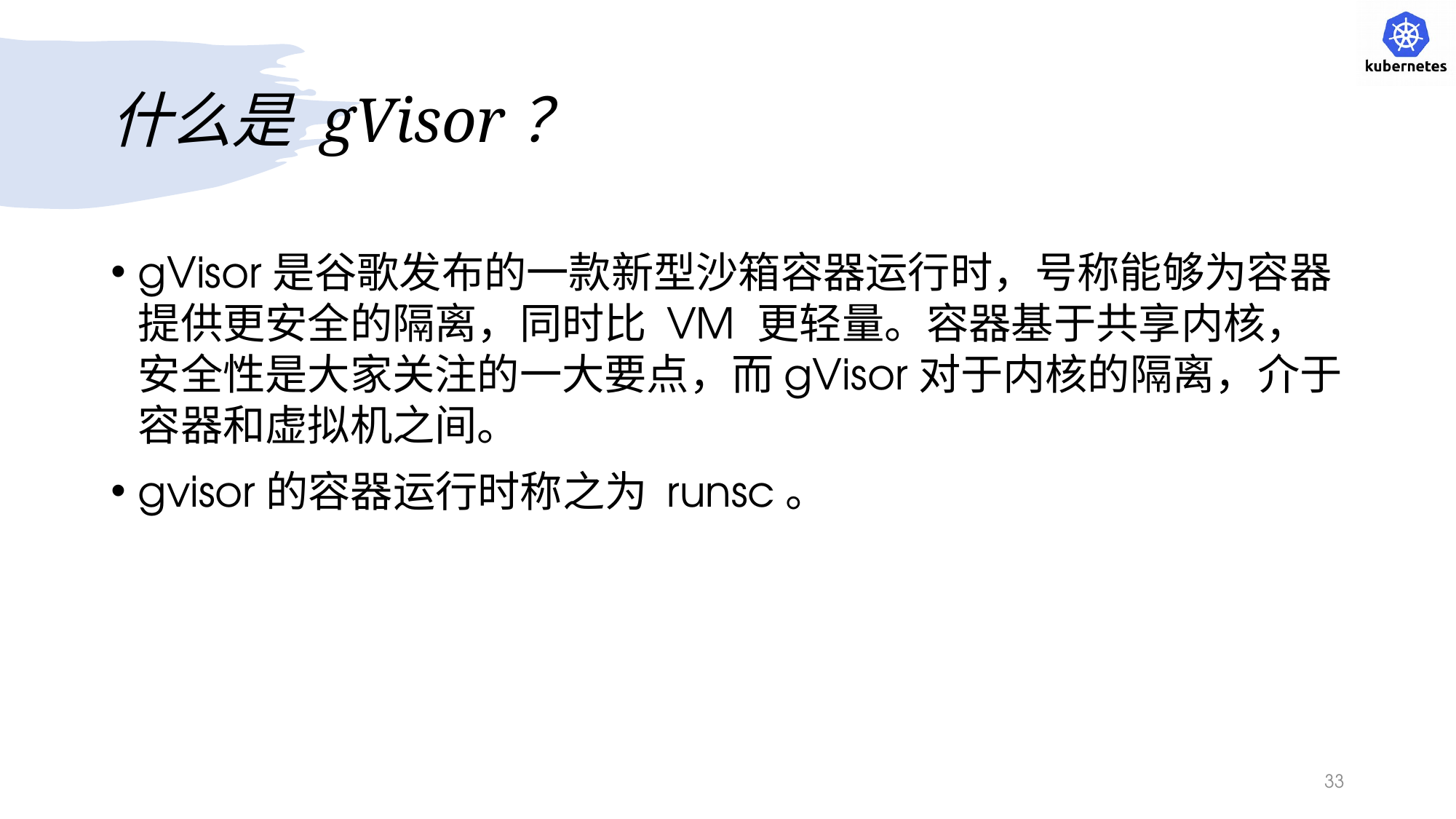

# 什么是 gVisor？
gVisor是谷歌发布的一款新型沙箱容器运行时，号称能够为容器提供更安全的隔离，同时比 VM 更轻量。容器基于共享内核，安全性是大家关注的一大要点，而gVisor对于内核的隔离，介于容器和虚拟机之间。
gvisor的容器运行时称之为 runsc。
33